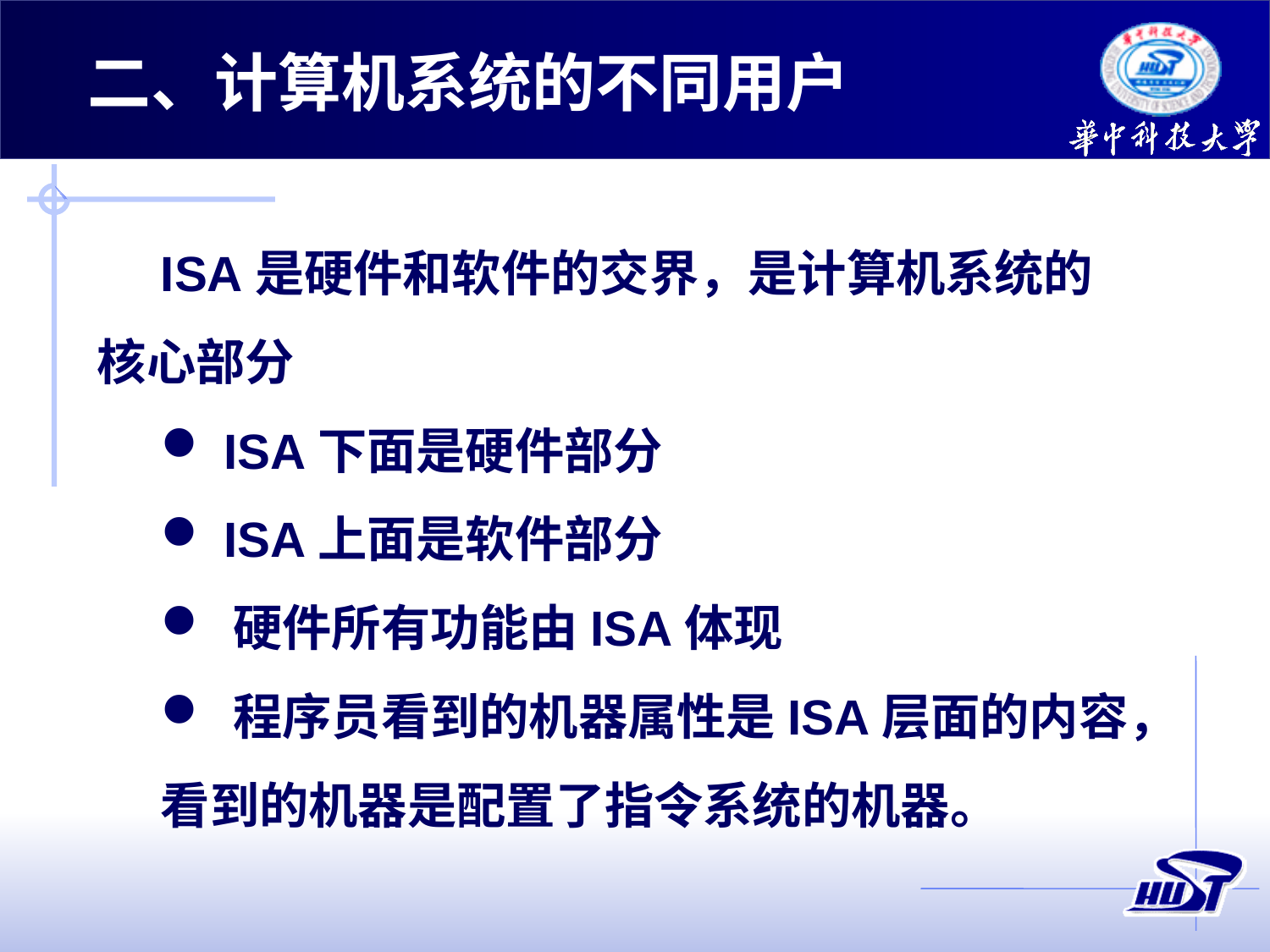

二、计算机系统的不同用户
ISA是硬件和软件的交界，是计算机系统的核心部分
 ISA下面是硬件部分
 ISA上面是软件部分
 硬件所有功能由ISA体现
 程序员看到的机器属性是ISA层面的内容，看到的机器是配置了指令系统的机器。